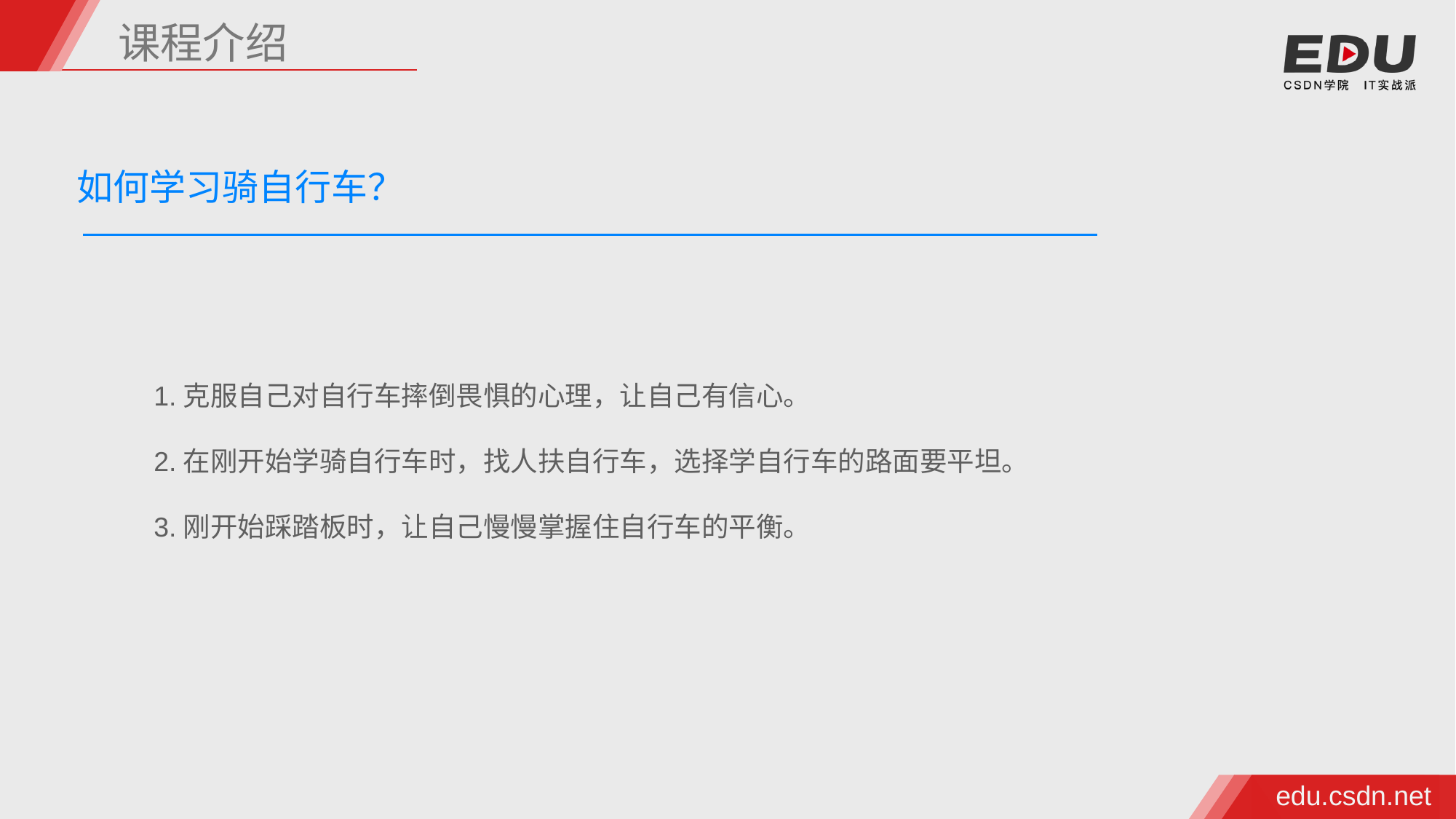

课程介绍
如何学习骑自行车？
1.克服自己对自行车摔倒畏惧的心理，让自己有信心。
2.在刚开始学骑自行车时，找人扶自行车，选择学自行车的路面要平坦。
3.刚开始踩踏板时，让自己慢慢掌握住自行车的平衡。